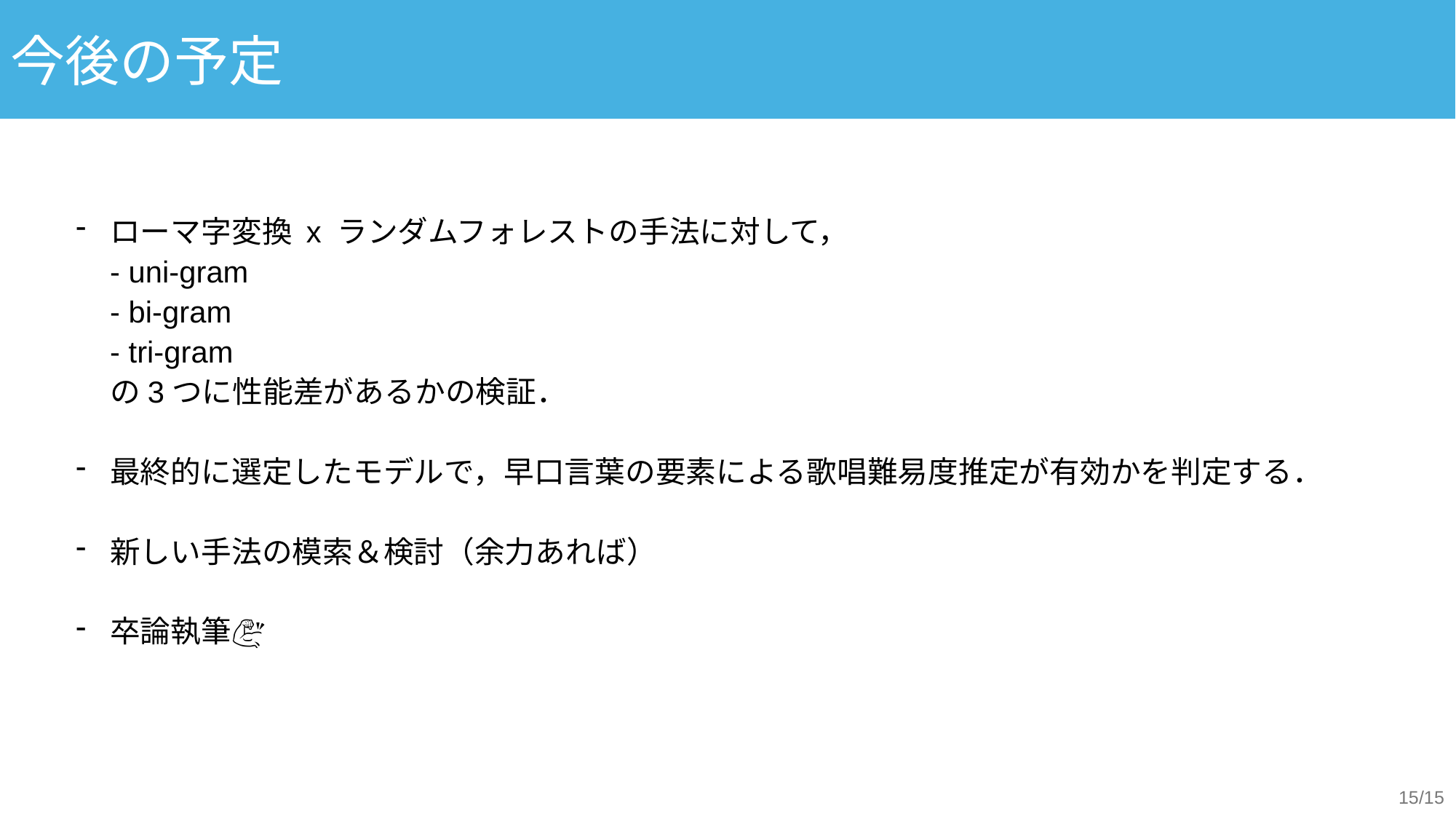

今後の予定
ローマ字変換 x ランダムフォレストの手法に対して，
- uni-gram
- bi-gram
- tri-gram
の3つに性能差があるかの検証．

最終的に選定したモデルで，早口言葉の要素による歌唱難易度推定が有効かを判定する．

新しい手法の模索＆検討（余力あれば）

卒論執筆💪
15/15